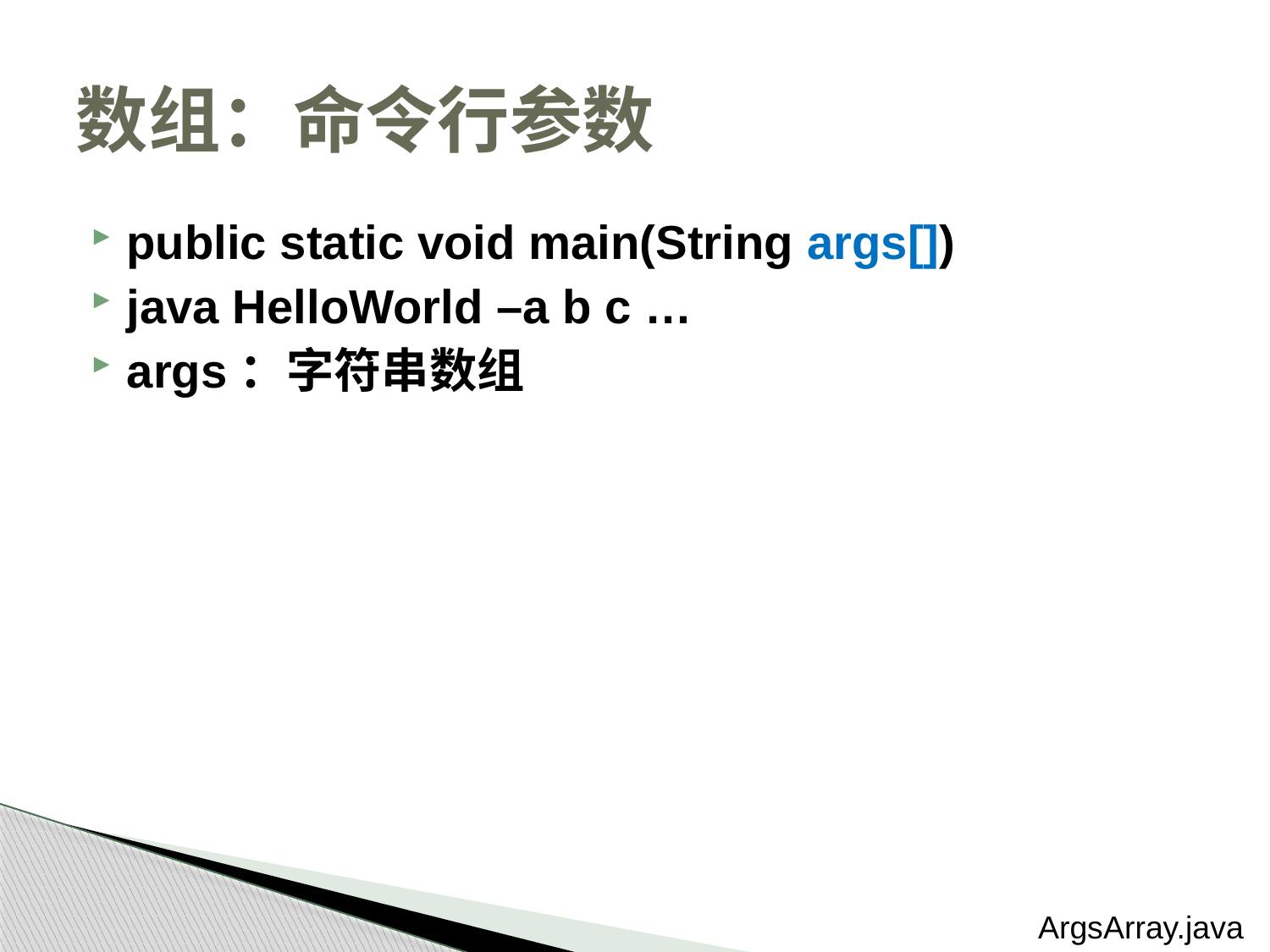

# 数组：命令行参数
public static void main(String args[])
java HelloWorld –a b c …
args：字符串数组

ArgsArray.java